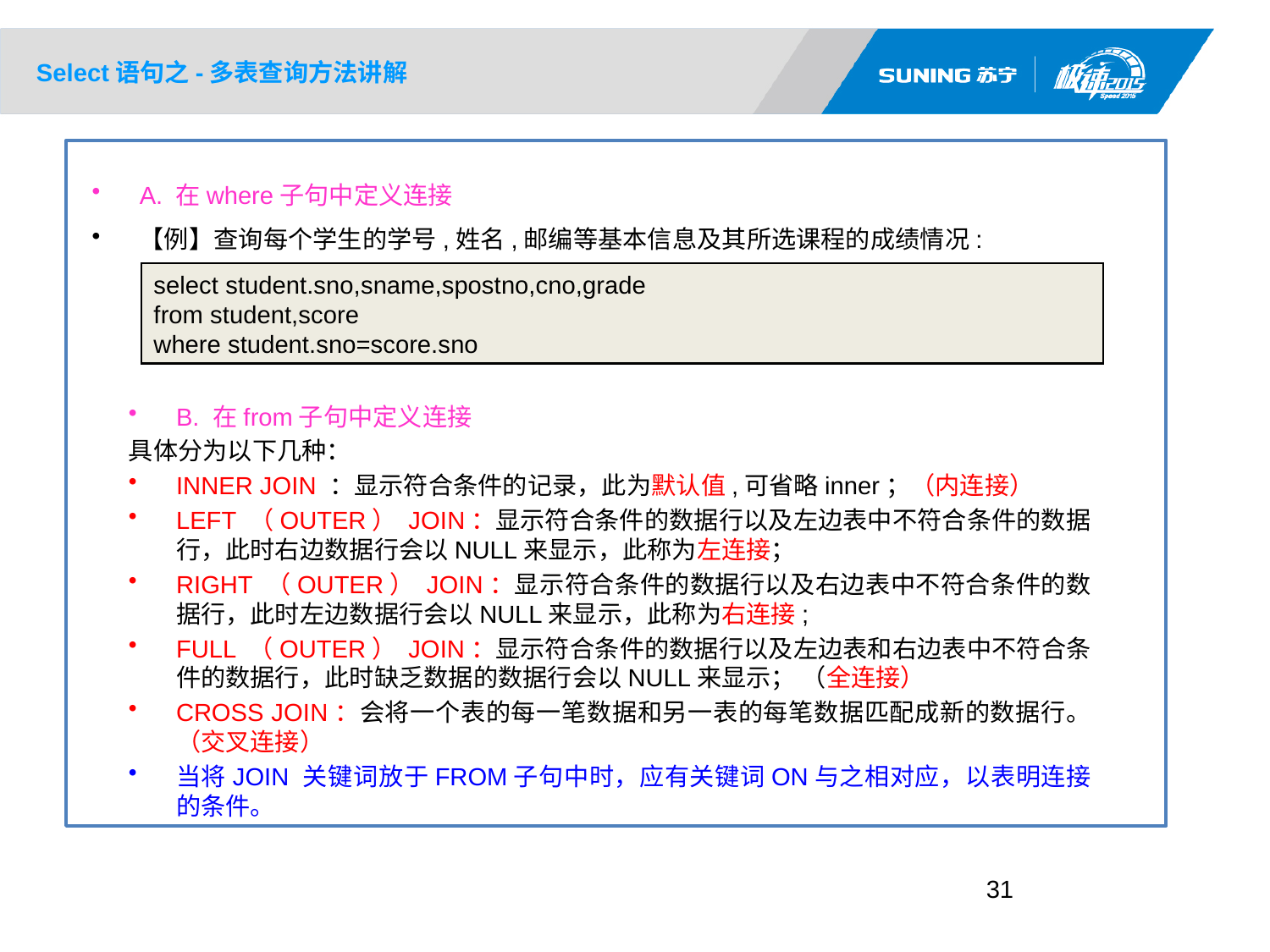

# Select语句之-多表查询方法讲解

A. 在where子句中定义连接
【例】查询每个学生的学号,姓名,邮编等基本信息及其所选课程的成绩情况:

select student.sno,sname,spostno,cno,grade
from student,score
where student.sno=score.sno
B. 在from子句中定义连接
具体分为以下几种：
INNER JOIN ：显示符合条件的记录，此为默认值,可省略inner；（内连接）
LEFT （OUTER） JOIN：显示符合条件的数据行以及左边表中不符合条件的数据行，此时右边数据行会以NULL来显示，此称为左连接；
RIGHT （OUTER） JOIN：显示符合条件的数据行以及右边表中不符合条件的数据行，此时左边数据行会以NULL来显示，此称为右连接;
FULL （OUTER） JOIN：显示符合条件的数据行以及左边表和右边表中不符合条件的数据行，此时缺乏数据的数据行会以NULL来显示； （全连接）
CROSS JOIN：会将一个表的每一笔数据和另一表的每笔数据匹配成新的数据行。（交叉连接）
当将JOIN 关键词放于FROM子句中时，应有关键词ON与之相对应，以表明连接的条件。
31